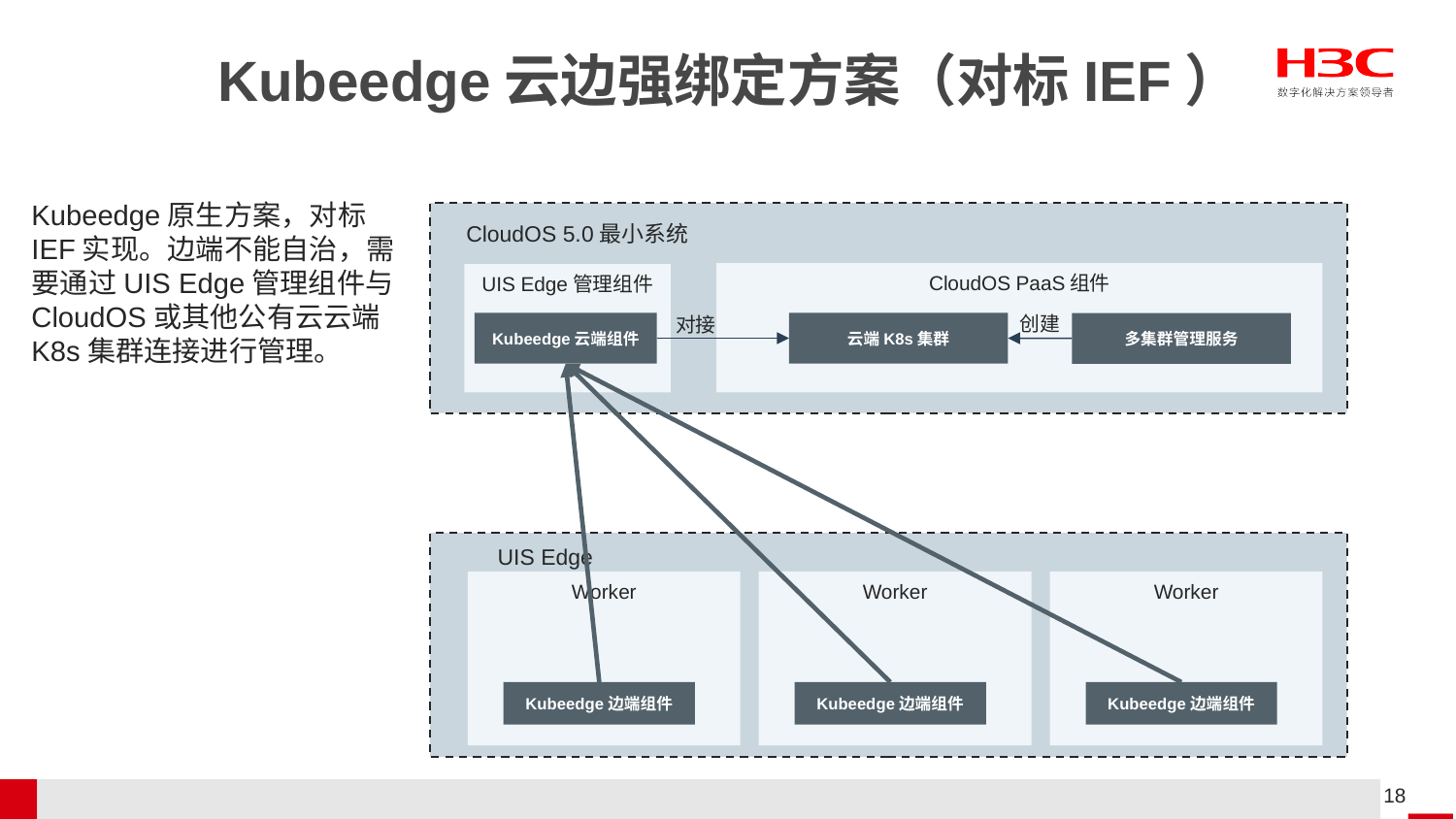

# Kubeedge云边强绑定方案（对标IEF）
Kubeedge原生方案，对标IEF实现。边端不能自治，需要通过UIS Edge管理组件与CloudOS或其他公有云云端K8s集群连接进行管理。

CloudOS 5.0最小系统
CloudOS PaaS组件
UIS Edge管理组件
创建
对接
Kubeedge云端组件
云端K8s集群
多集群管理服务

UIS Edge
Worker
Worker
Worker
Kubeedge边端组件
Kubeedge边端组件
Kubeedge边端组件